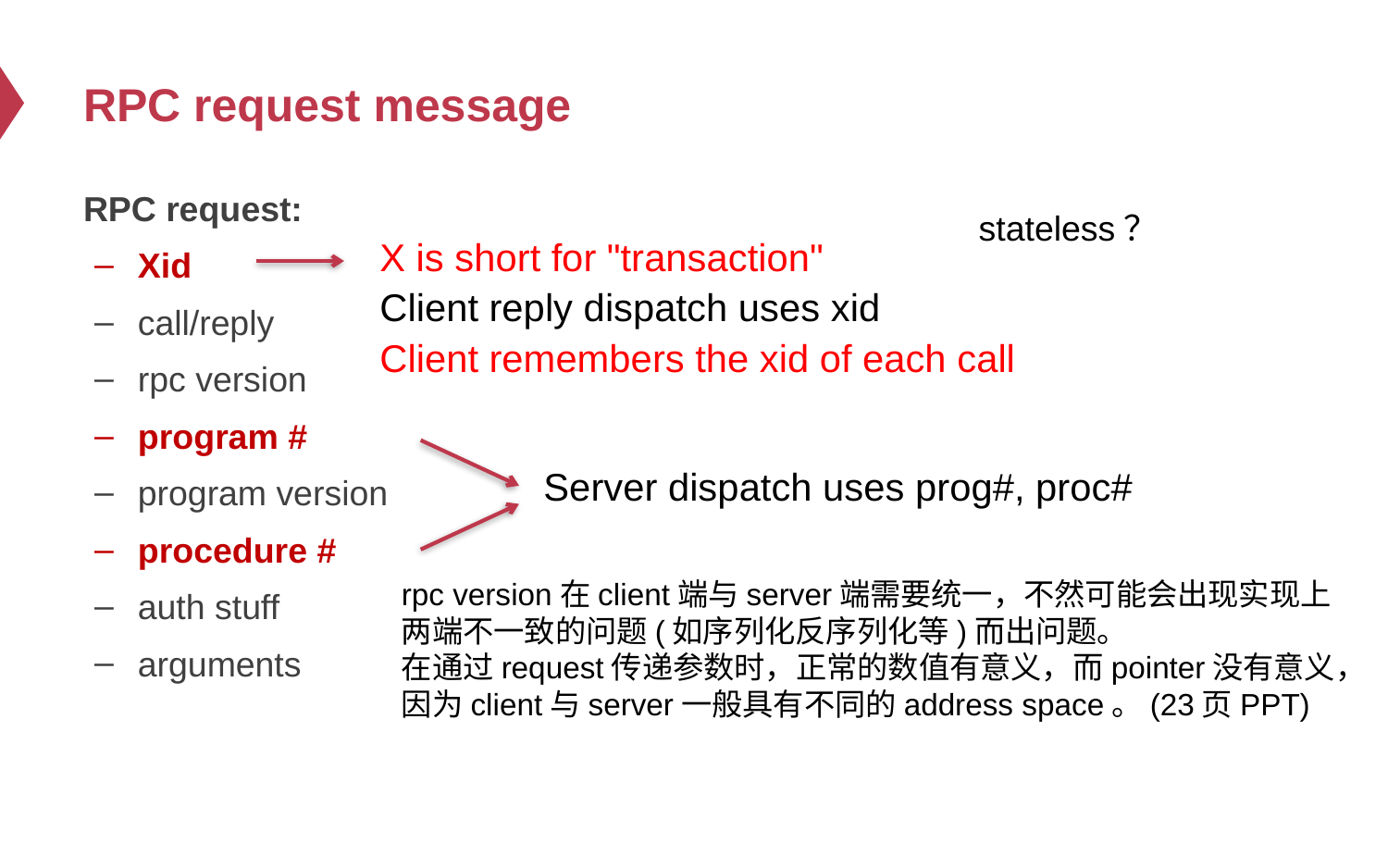

# RPC request message
RPC request:
Xid
call/reply
rpc version
program #
program version
procedure #
auth stuff
arguments

stateless？
X is short for "transaction"
Client reply dispatch uses xid
Client remembers the xid of each call
Server dispatch uses prog#, proc#
rpc version在client端与server端需要统一，不然可能会出现实现上
两端不一致的问题(如序列化反序列化等)而出问题。
在通过request传递参数时，正常的数值有意义，而pointer没有意义，
因为client与server一般具有不同的address space。(23页PPT)
19